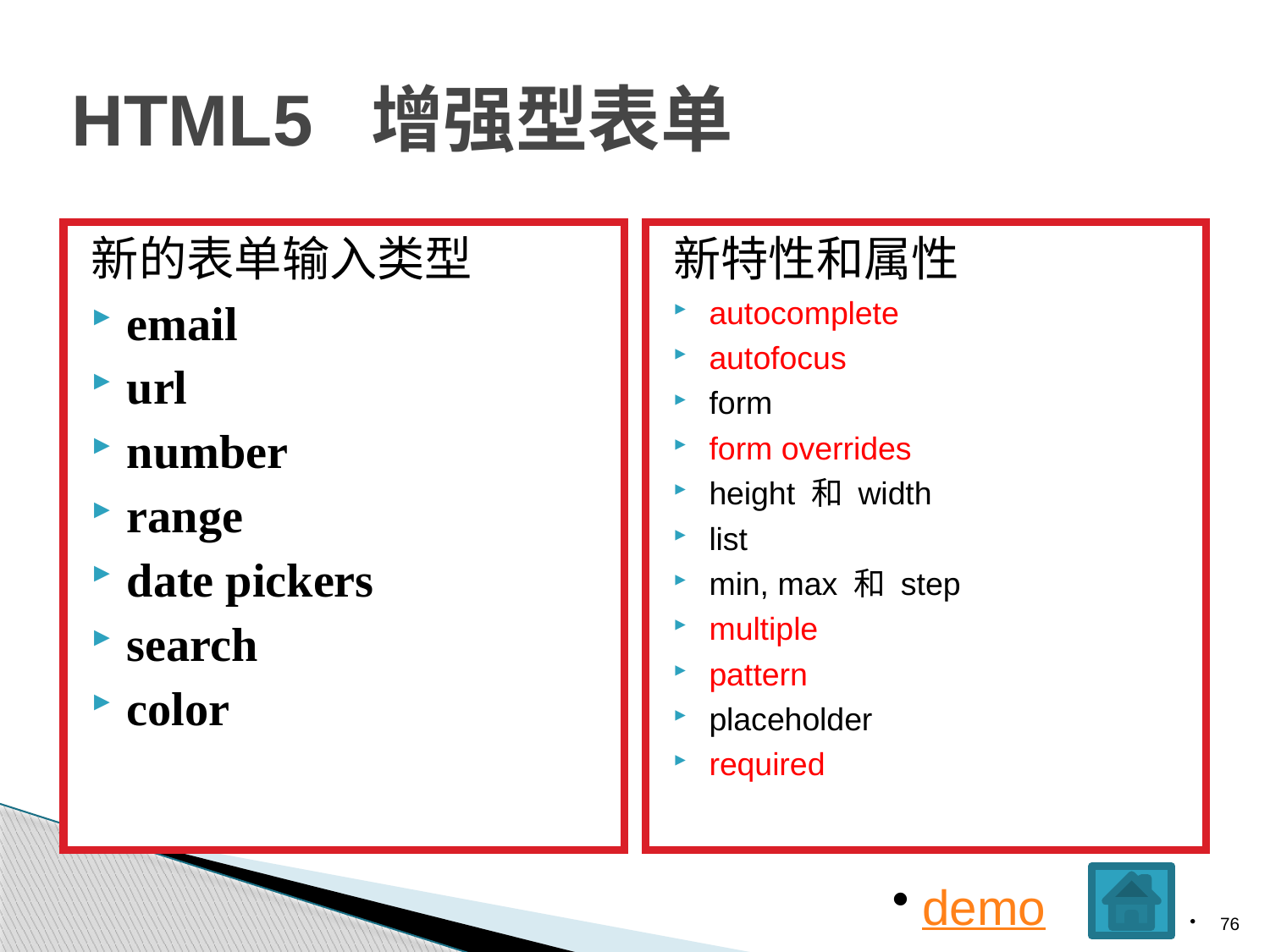

# HTML5  增强型表单
新的表单输入类型
email
url
number
range
date pickers
search
color

新特性和属性
autocomplete
autofocus
form
form overrides
height 和 width
list
min, max 和 step
multiple
pattern
placeholder
required

demo
76